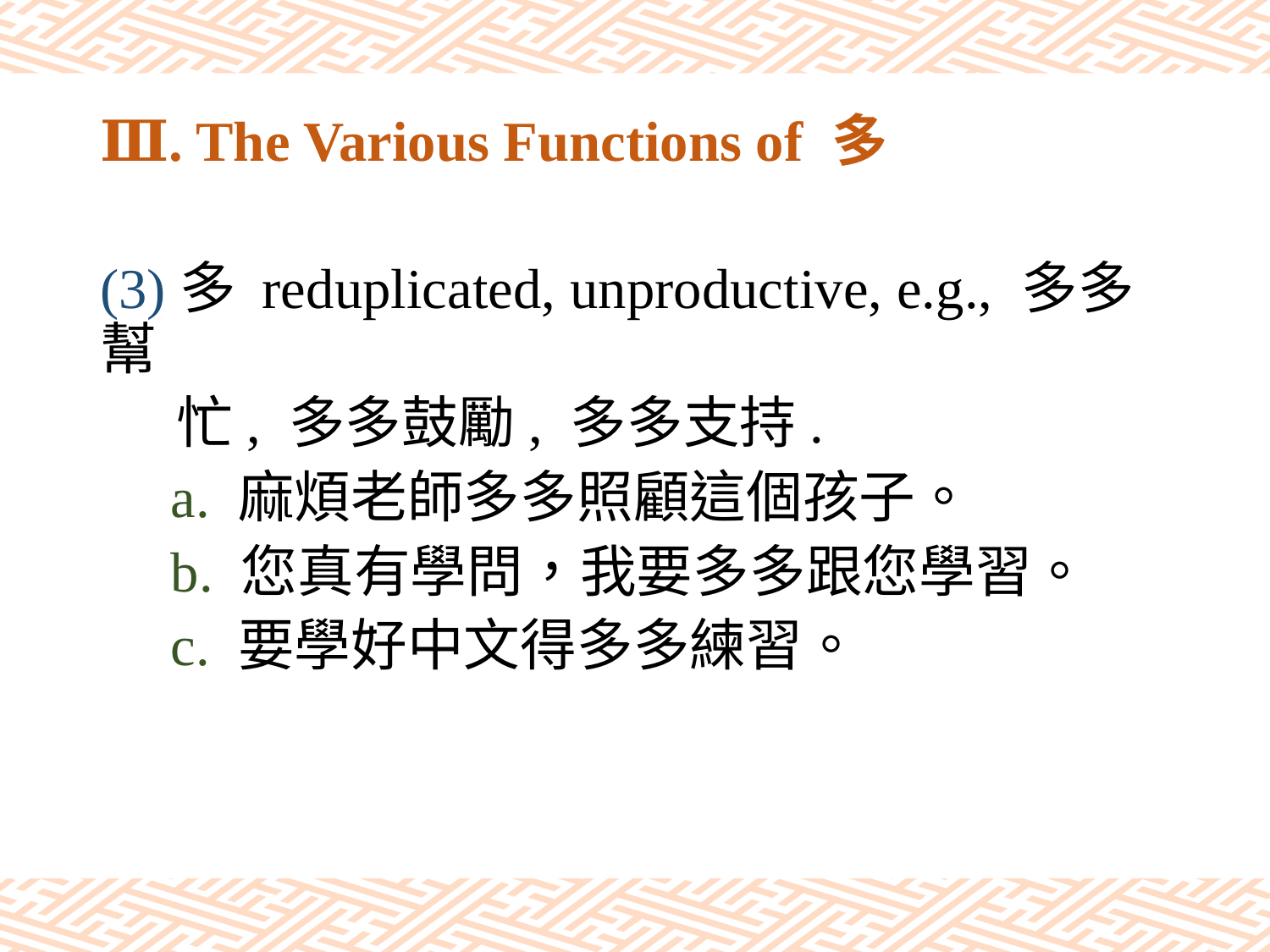

# Ⅲ. The Various Functions of 多
(3)多 reduplicated, unproductive, e.g., 多多幫
     忙, 多多鼓勵, 多多支持.
     a. 麻煩老師多多照顧這個孩子。
     b. 您真有學問，我要多多跟您學習。
     c. 要學好中文得多多練習。